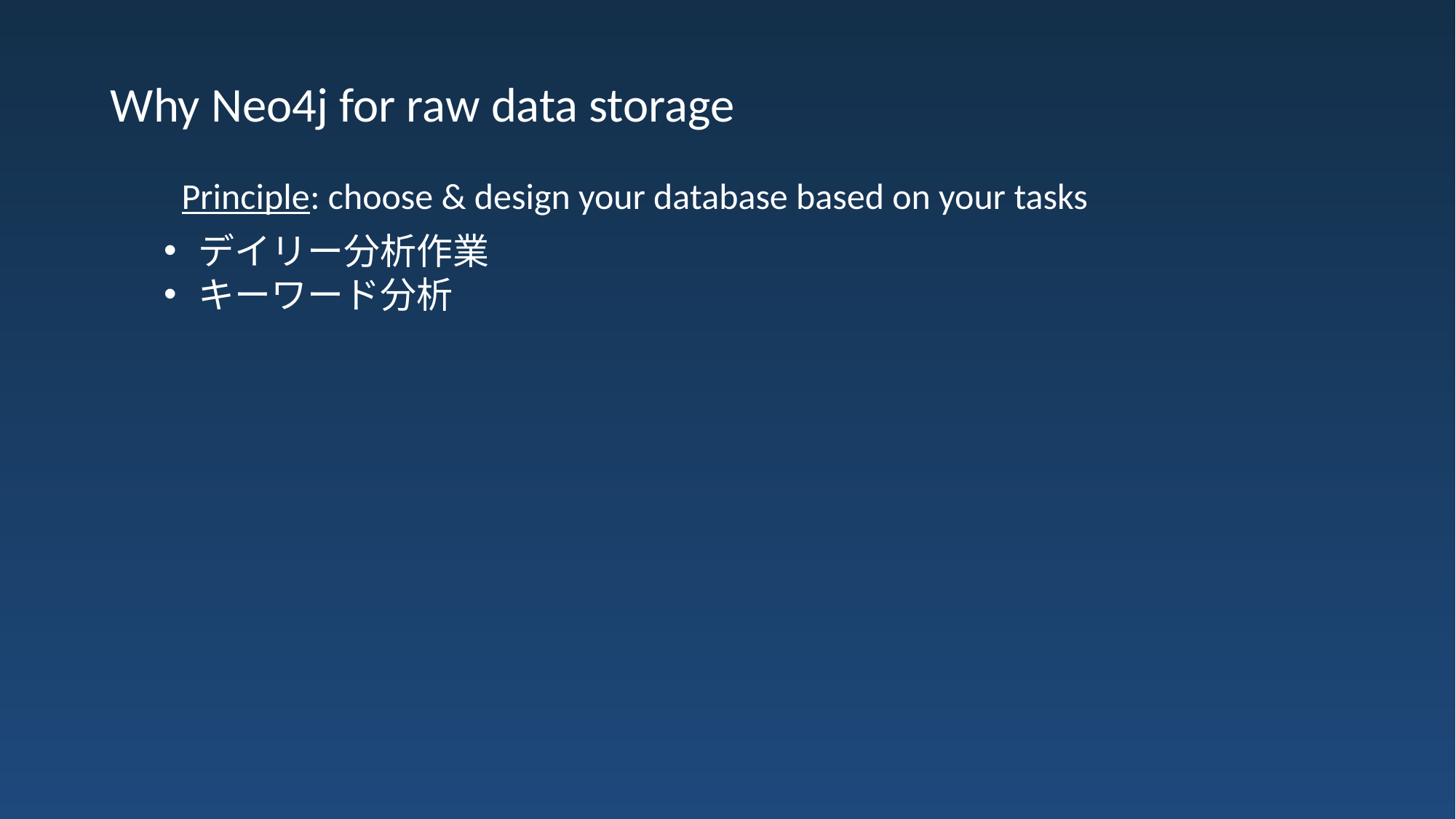

Why Neo4j for raw data storage
Principle: choose & design your database based on your tasks
デイリー分析作業
キーワード分析